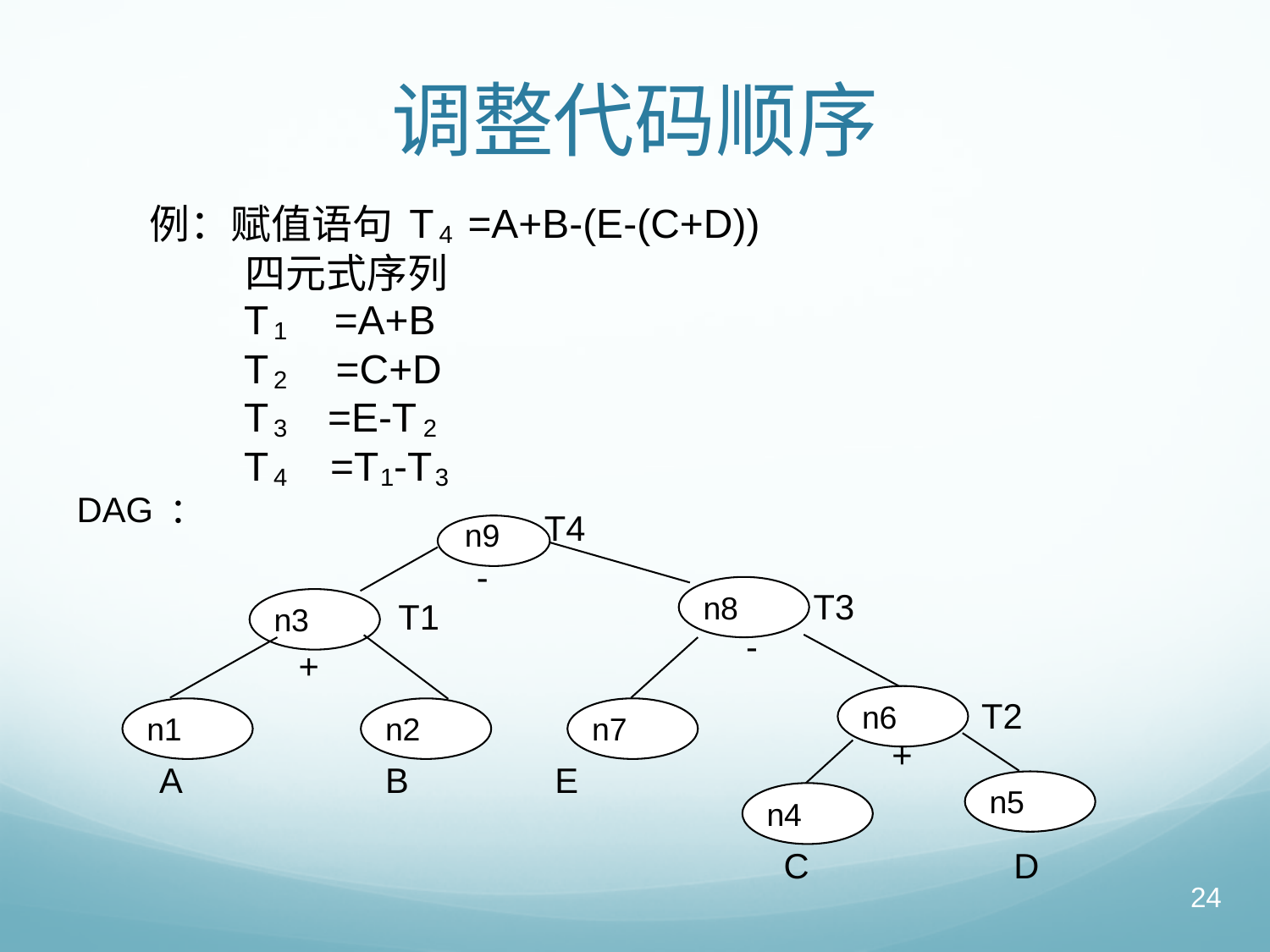

# 调整代码顺序

T
=A+B-(E-(C+D))
例：赋值语句
4
四元式序列
T
=A+B

1
T
=C+D

2
T
=E-T
3
2
T
=T
-T
4
1
3
DAG
：
    T4

n9

    -

    T3
n8

    T1
n3
    -

   +

    T2
n6

n1
n2
n7
    +

         A                     B               E

n5

n4
                                                                  C                     D
24